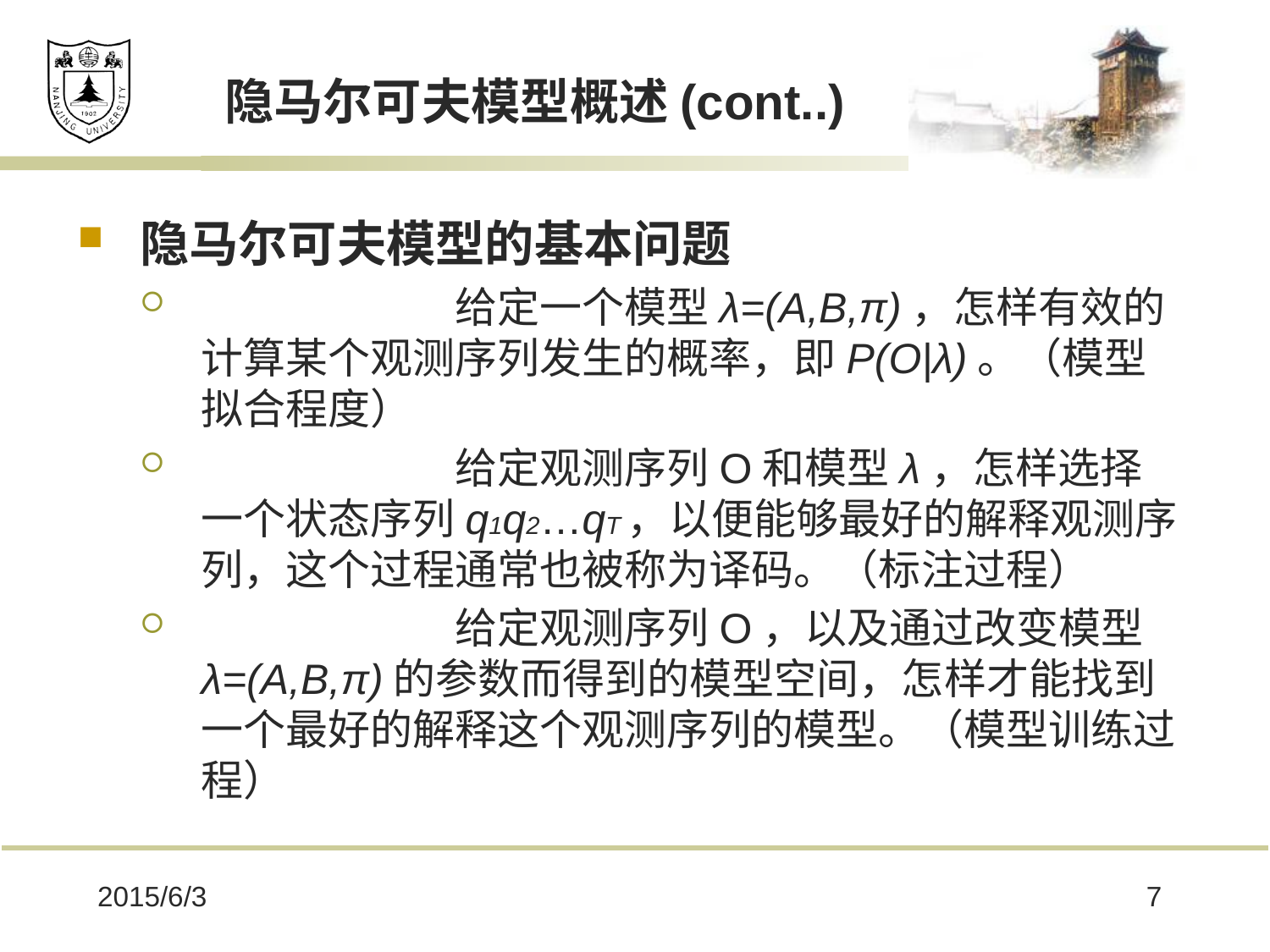

# 隐马尔可夫模型概述(cont..)
隐马尔可夫模型的基本问题
		给定一个模型λ=(A,B,π)，怎样有效的计算某个观测序列发生的概率，即P(O|λ)。（模型拟合程度）
		给定观测序列O和模型λ，怎样选择一个状态序列q1q2…qT，以便能够最好的解释观测序列，这个过程通常也被称为译码。（标注过程）
		给定观测序列O，以及通过改变模型λ=(A,B,π)的参数而得到的模型空间，怎样才能找到一个最好的解释这个观测序列的模型。（模型训练过程）
2015/6/3
7